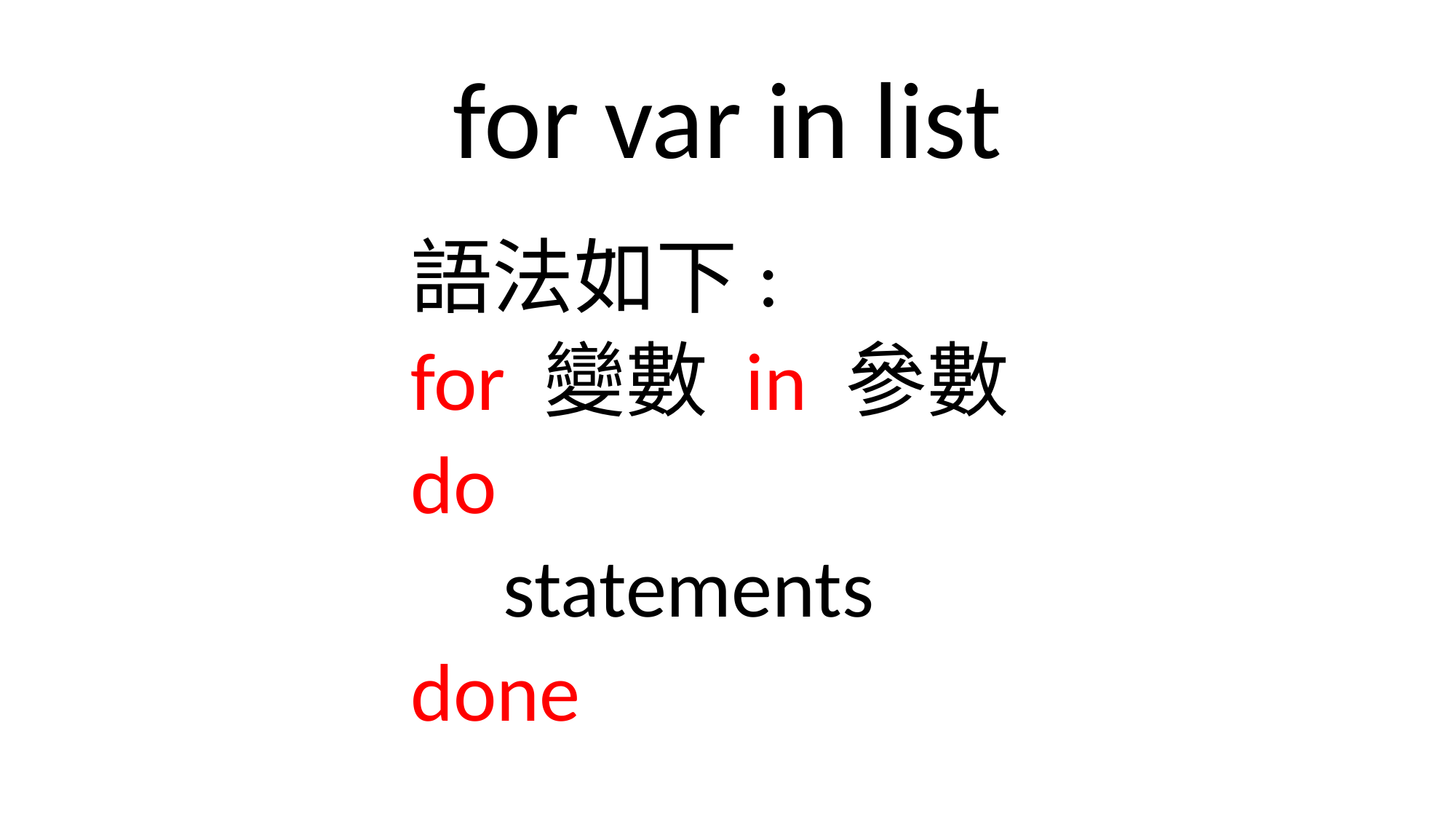

# for var in list
語法如下:
for 變數 in 參數
do
     statements
done